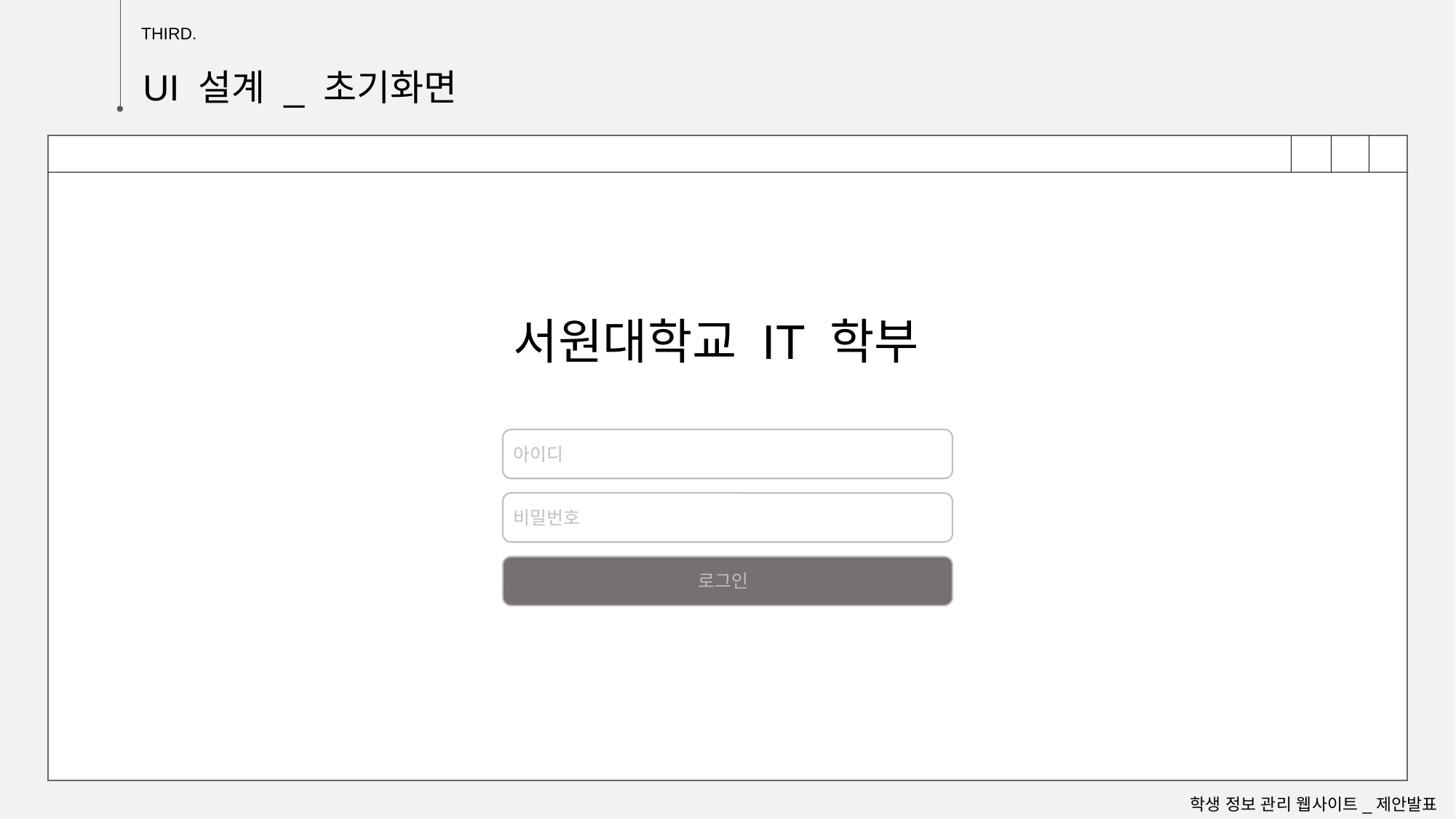

THIRD.
UI 설계 _ 초기화면

서원대학교 IT 학부

아이디

비밀번호

로그인
학생 정보 관리 웹사이트_제안발표